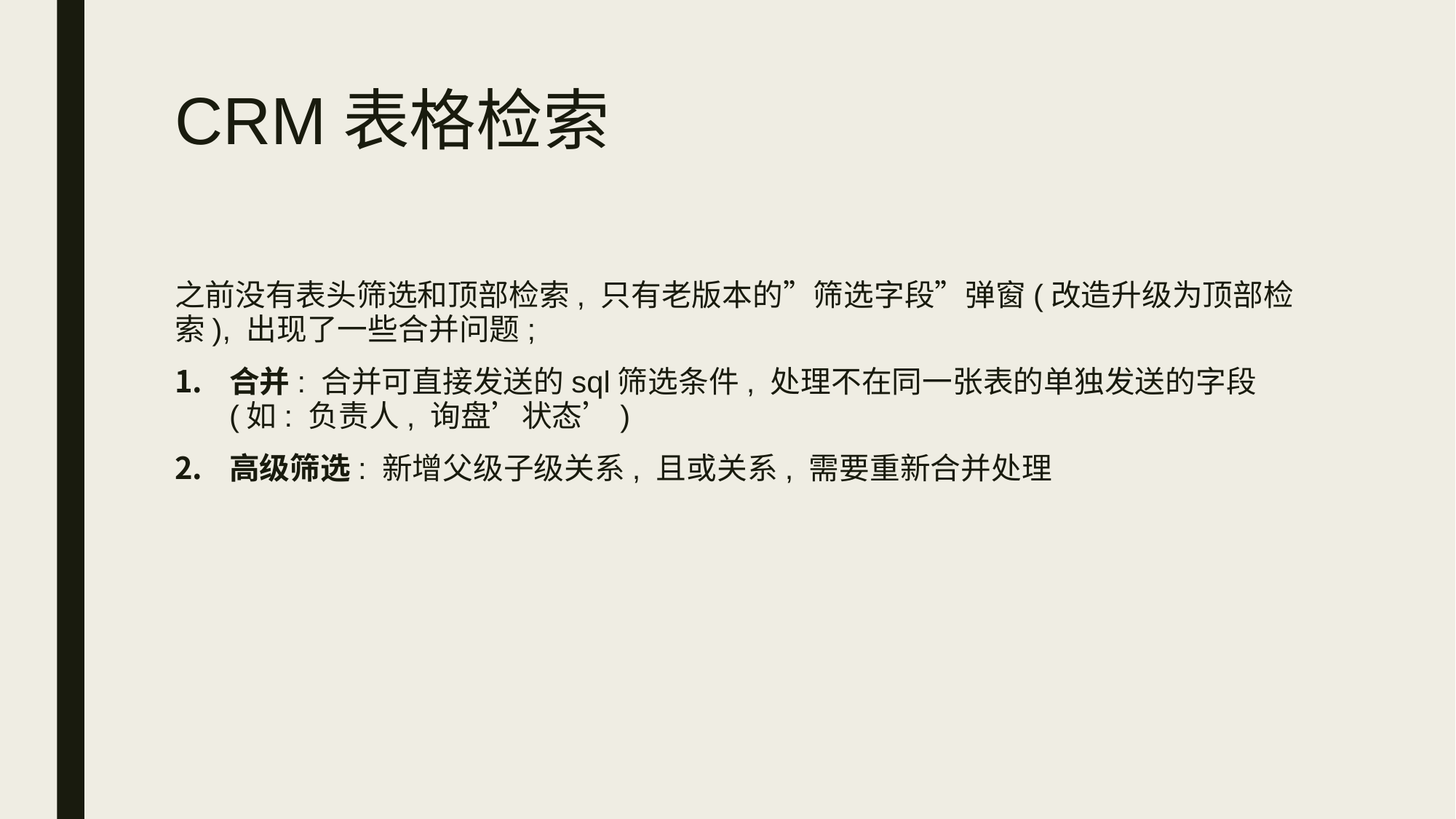

# CRM表格检索
之前没有表头筛选和顶部检索, 只有老版本的”筛选字段”弹窗(改造升级为顶部检索), 出现了一些合并问题;
合并: 合并可直接发送的sql筛选条件, 处理不在同一张表的单独发送的字段(如: 负责人, 询盘’状态’)
高级筛选: 新增父级子级关系, 且或关系, 需要重新合并处理